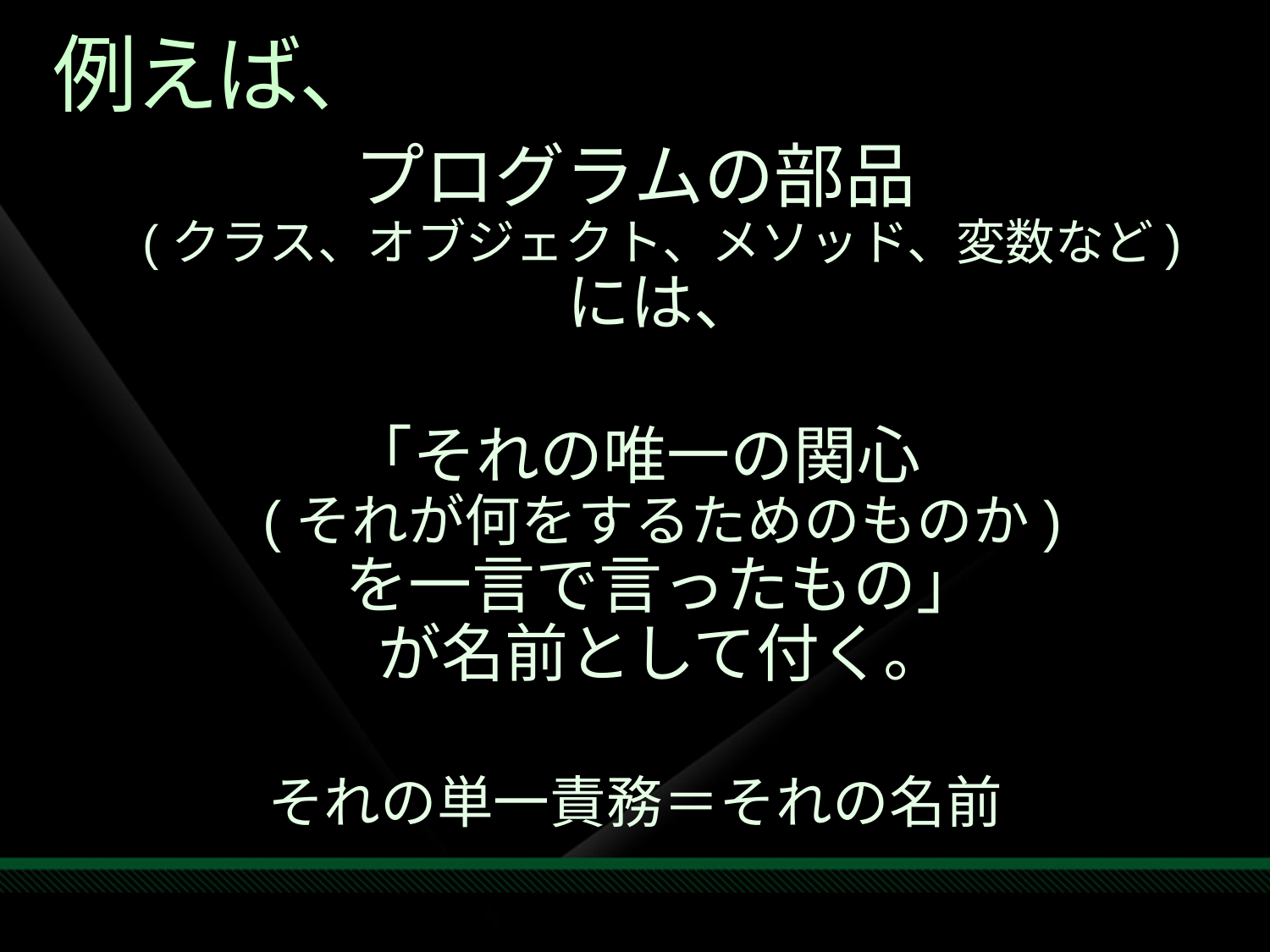

# 例えば、
プログラムの部品
(クラス、オブジェクト、メソッド、変数など)
には、

「それの唯一の関心
(それが何をするためのものか)
を一言で言ったもの」
が名前として付く。

それの単一責務＝それの名前